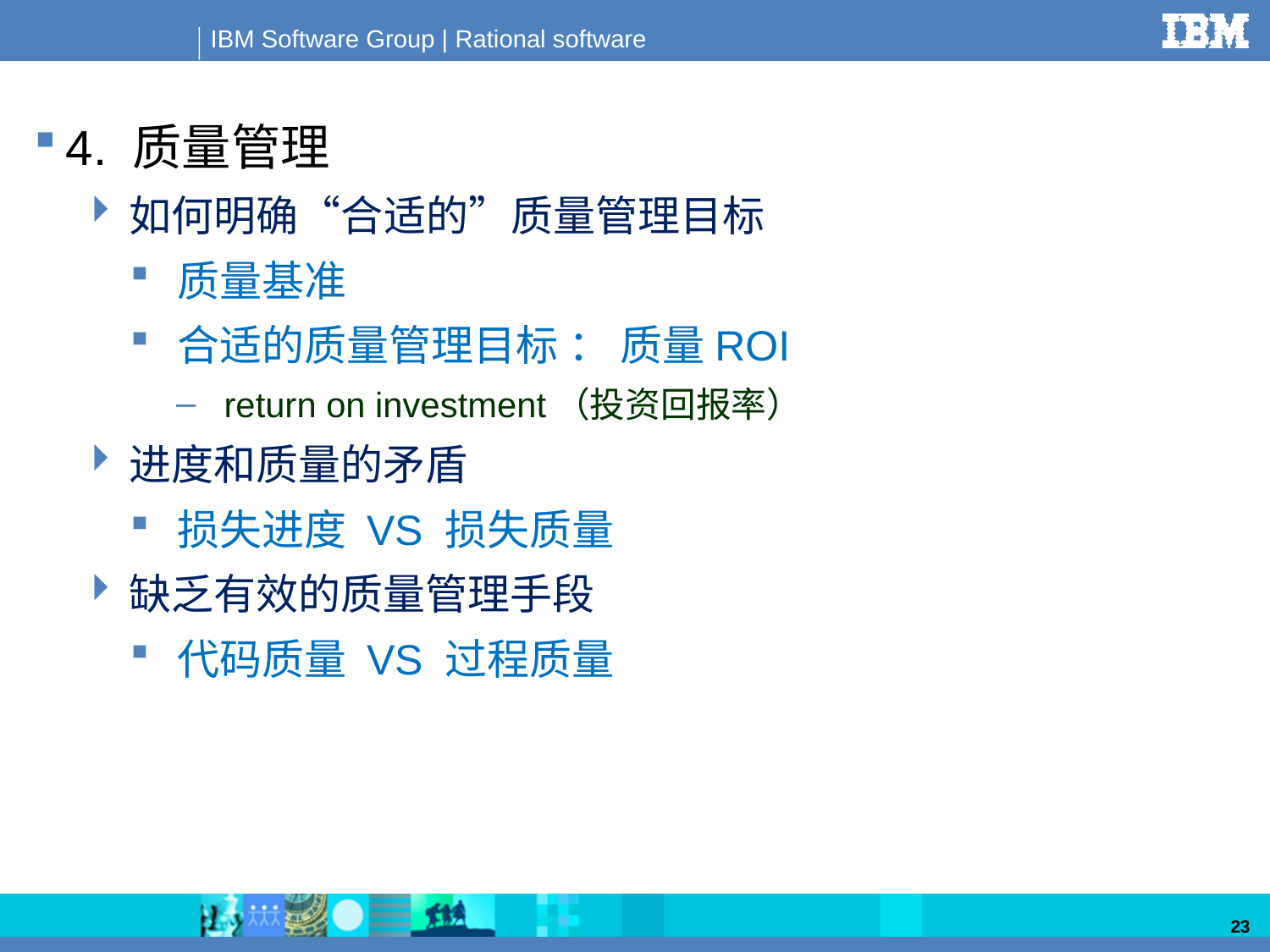

4. 质量管理
如何明确“合适的”质量管理目标
质量基准
合适的质量管理目标 ： 质量ROI
return on investment（投资回报率）
进度和质量的矛盾
损失进度 VS 损失质量
缺乏有效的质量管理手段
代码质量 VS 过程质量
23